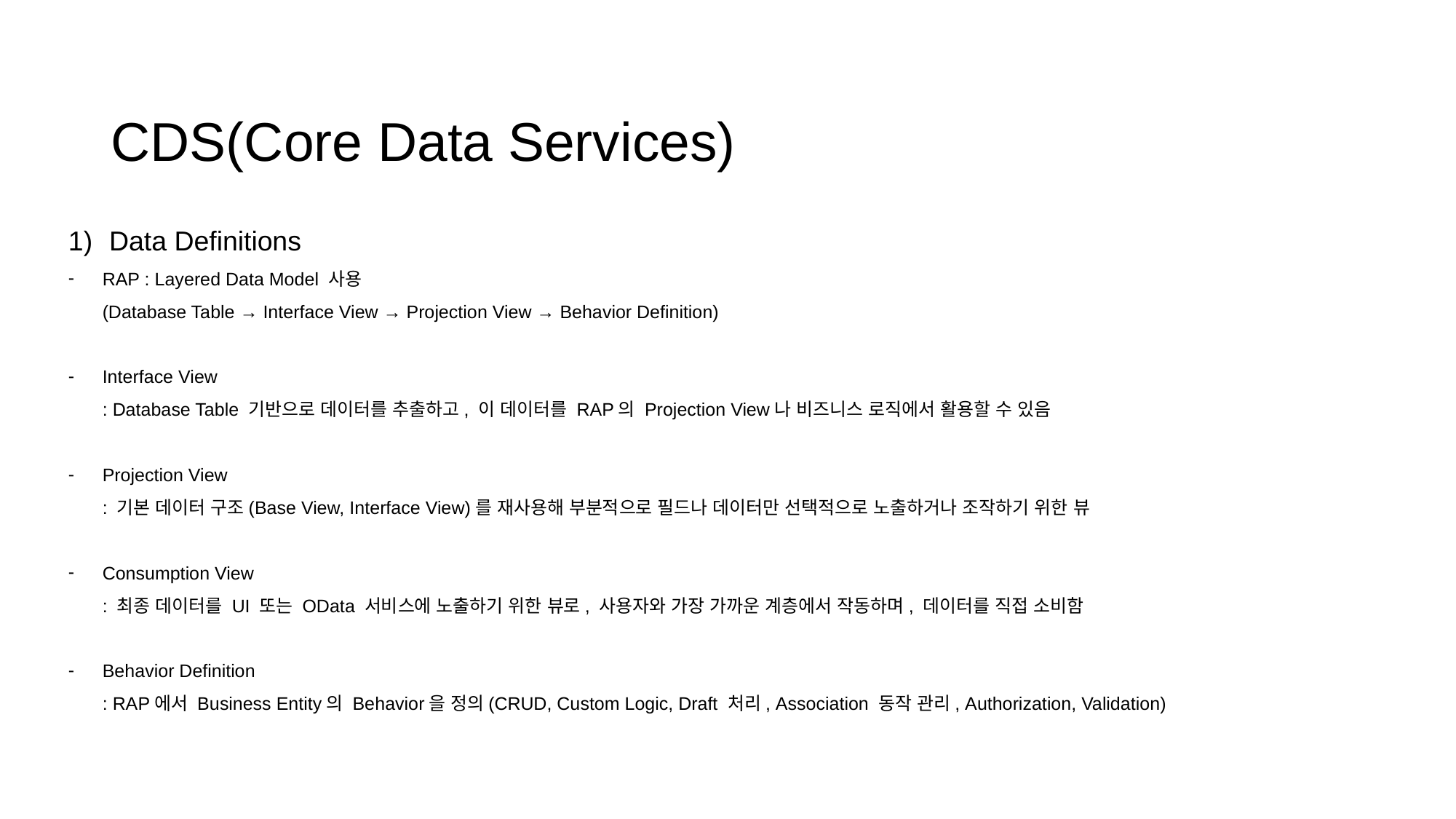

# CDS(Core Data Services)
Data Definitions
RAP : Layered Data Model 사용
(Database Table → Interface View → Projection View → Behavior Definition)

Interface View
: Database Table 기반으로 데이터를 추출하고, 이 데이터를 RAP의 Projection View나 비즈니스 로직에서 활용할 수 있음

Projection View
: 기본 데이터 구조(Base View, Interface View)를 재사용해 부분적으로 필드나 데이터만 선택적으로 노출하거나 조작하기 위한 뷰

Consumption View
: 최종 데이터를 UI 또는 OData 서비스에 노출하기 위한 뷰로, 사용자와 가장 가까운 계층에서 작동하며, 데이터를 직접 소비함

Behavior Definition
: RAP에서 Business Entity의 Behavior을 정의(CRUD, Custom Logic, Draft 처리, Association 동작 관리, Authorization, Validation)